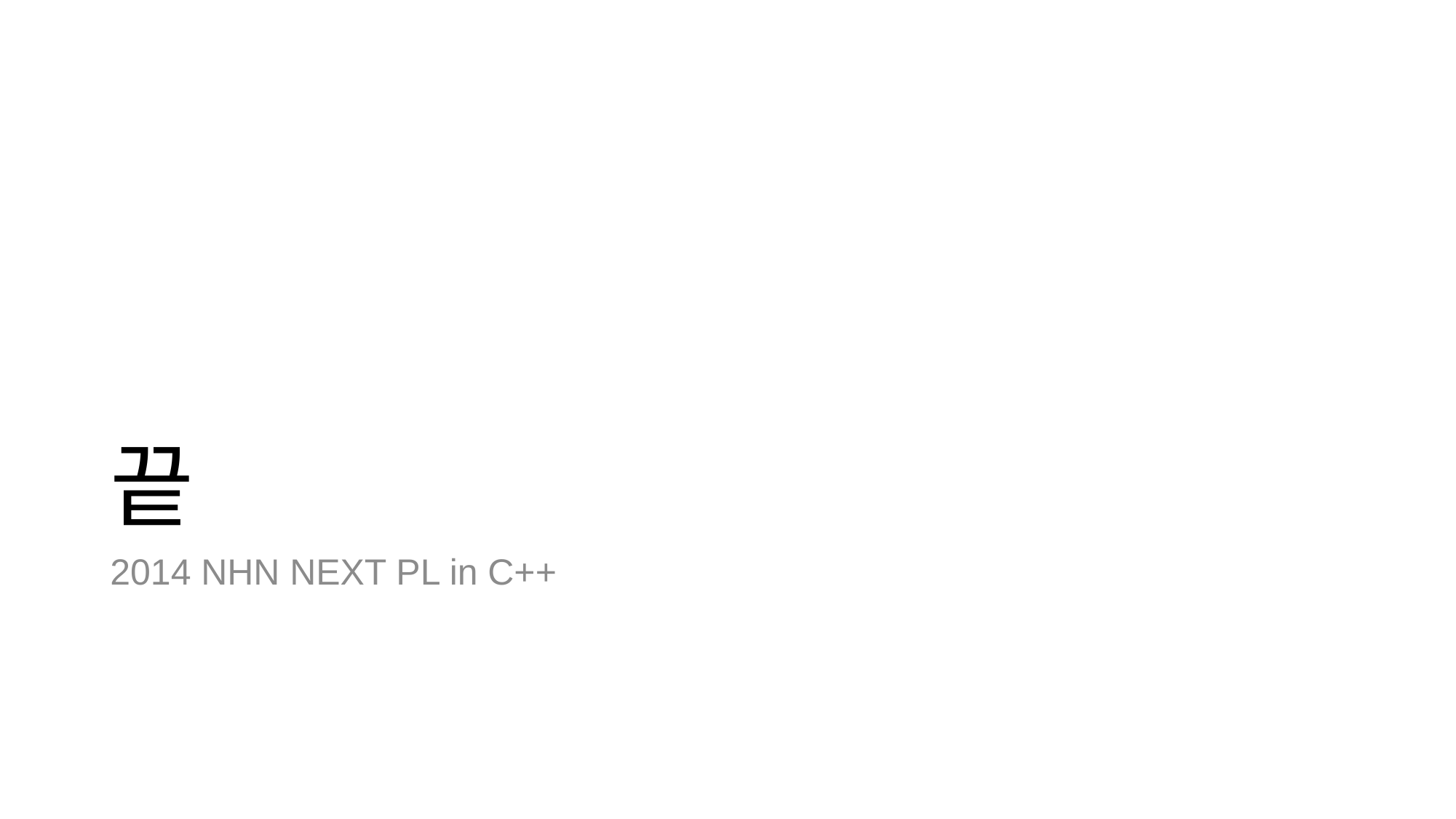

# 끝
2014 NHN NEXT PL in C++